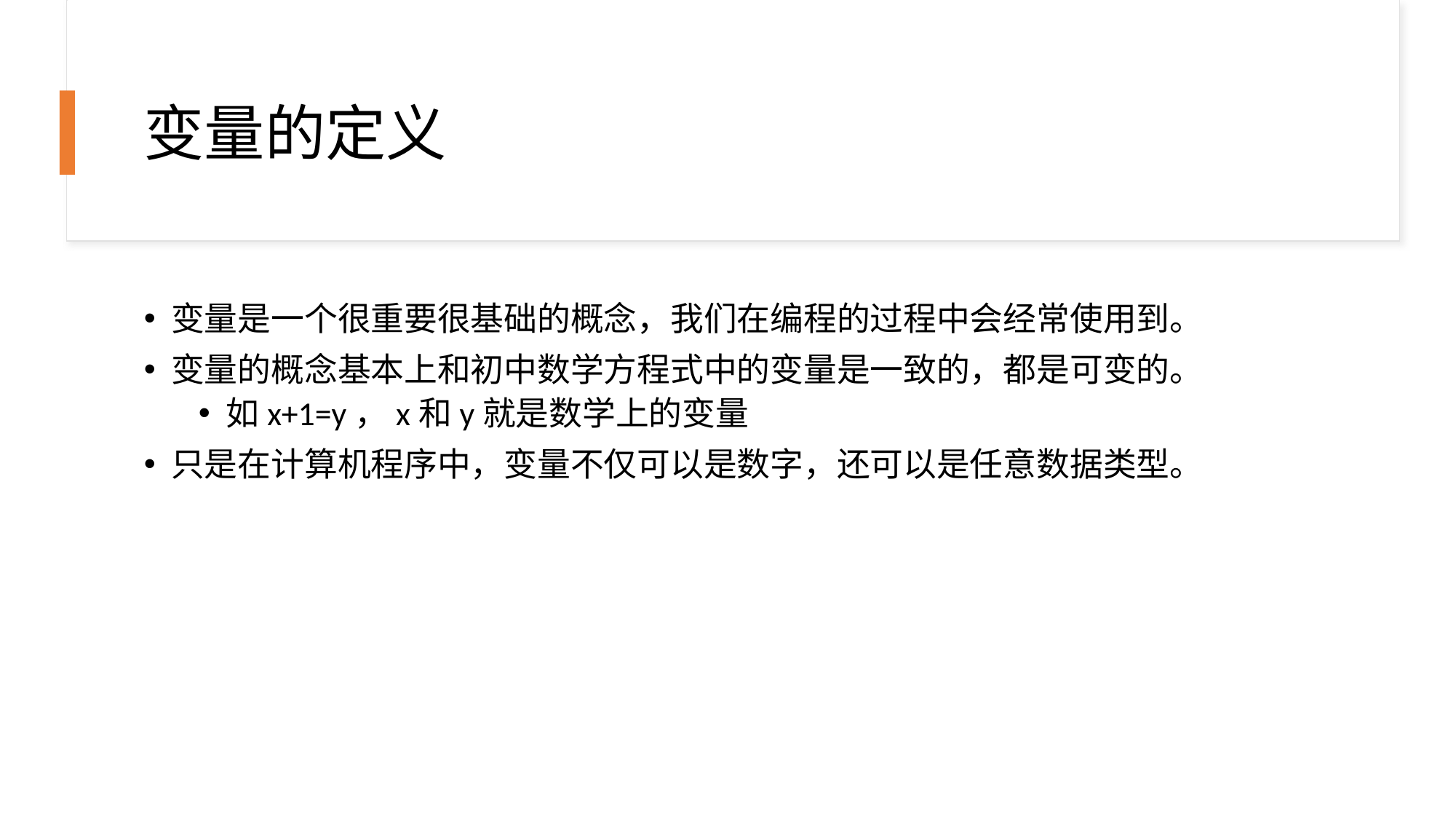

# 变量的定义

变量是一个很重要很基础的概念，我们在编程的过程中会经常使用到。
变量的概念基本上和初中数学方程式中的变量是一致的，都是可变的。
如x+1=y，x和y就是数学上的变量
只是在计算机程序中，变量不仅可以是数字，还可以是任意数据类型。